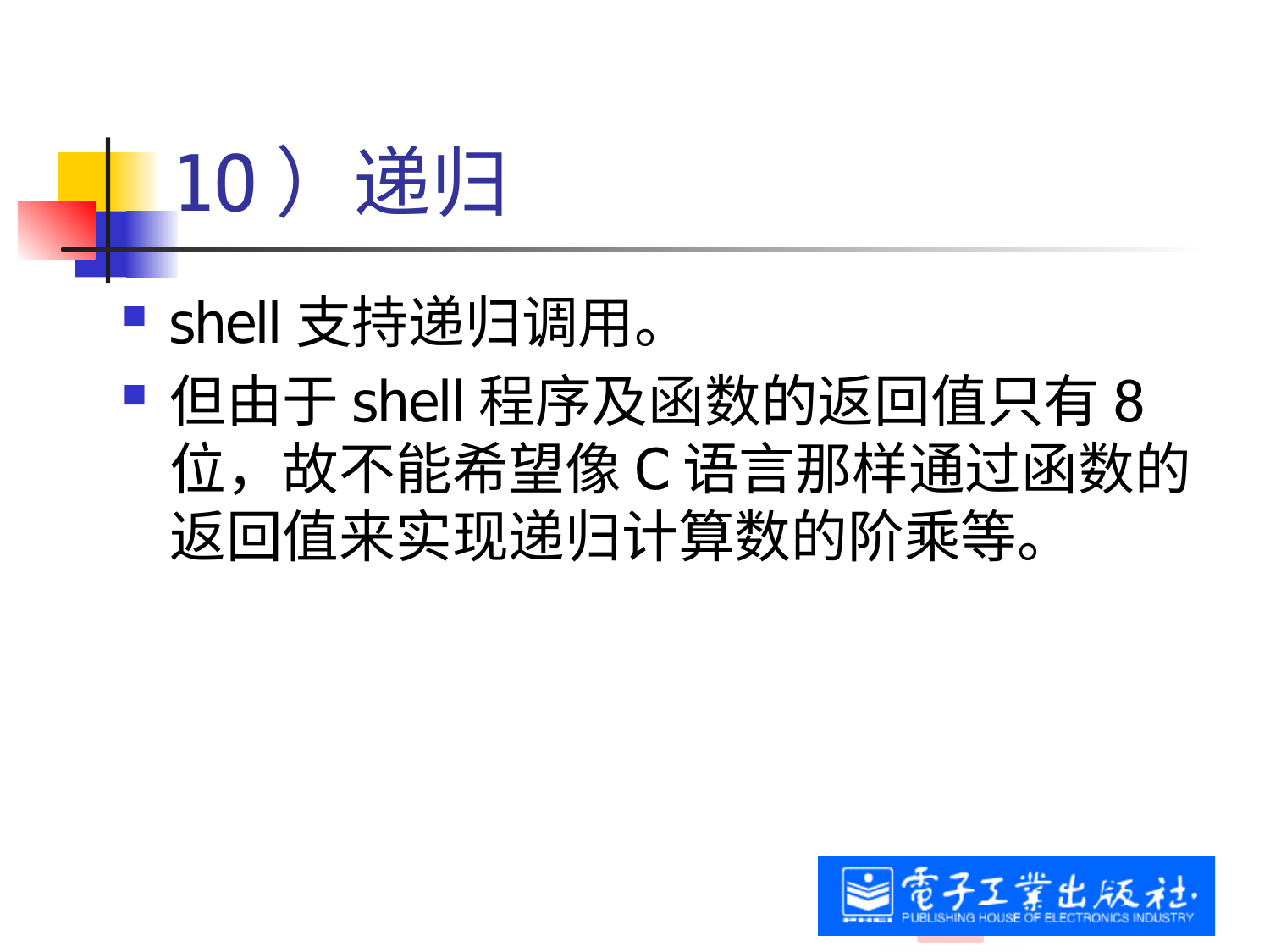

# 10）递归
shell支持递归调用。
但由于shell程序及函数的返回值只有8位，故不能希望像C语言那样通过函数的返回值来实现递归计算数的阶乘等。